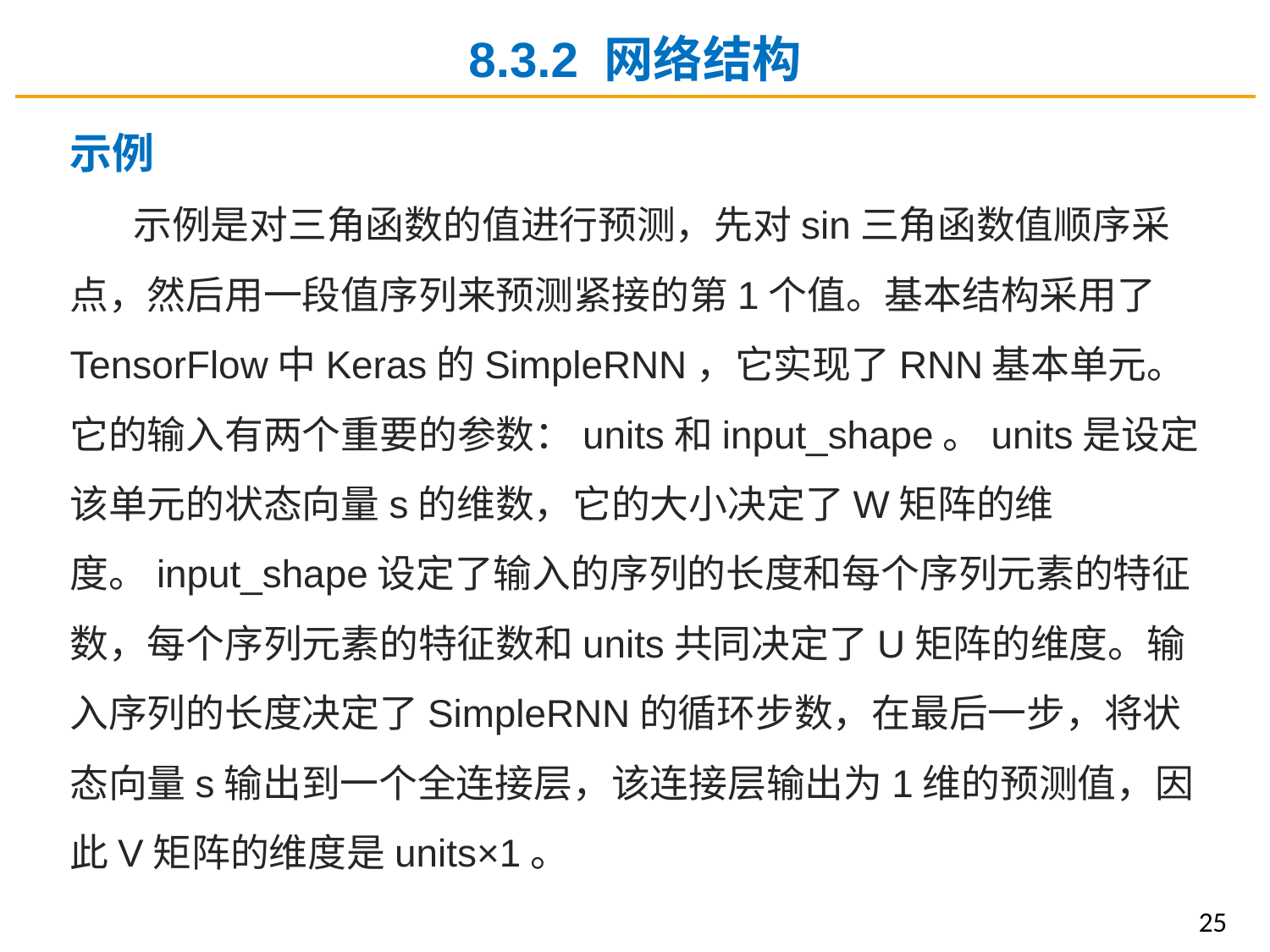

8.3.2 网络结构
示例
示例是对三角函数的值进行预测，先对sin三角函数值顺序采点，然后用一段值序列来预测紧接的第1个值。基本结构采用了TensorFlow中Keras的SimpleRNN，它实现了RNN基本单元。它的输入有两个重要的参数：units和input_shape。units是设定该单元的状态向量s的维数，它的大小决定了W矩阵的维度。input_shape设定了输入的序列的长度和每个序列元素的特征数，每个序列元素的特征数和units共同决定了U矩阵的维度。输入序列的长度决定了SimpleRNN的循环步数，在最后一步，将状态向量s输出到一个全连接层，该连接层输出为1维的预测值，因此V矩阵的维度是units×1。
25